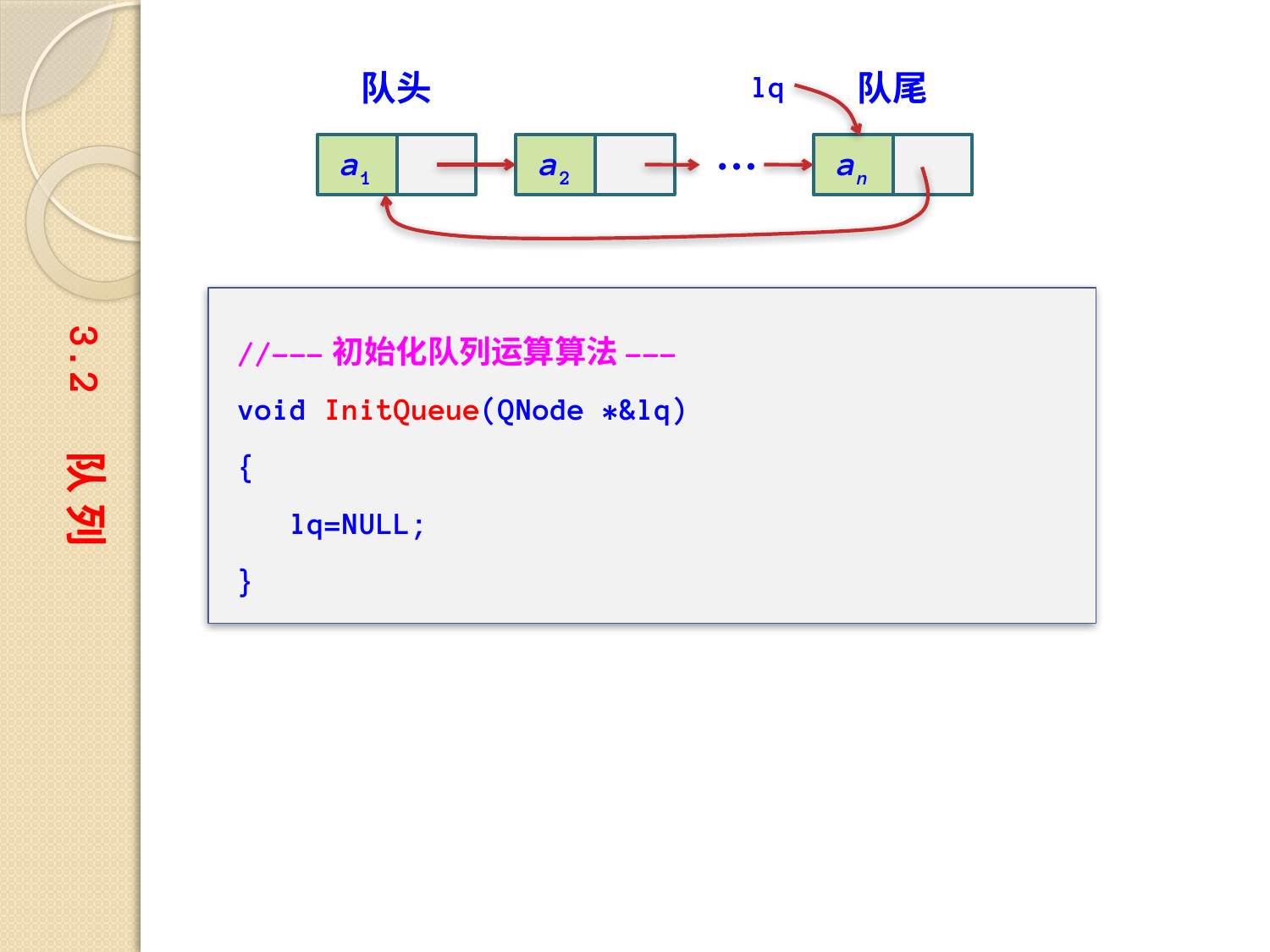

队头
lq
队尾

…
a1

a2

an

3.2  队 列
//---初始化队列运算算法---
void InitQueue(QNode *&lq)
{
   lq=NULL;
}